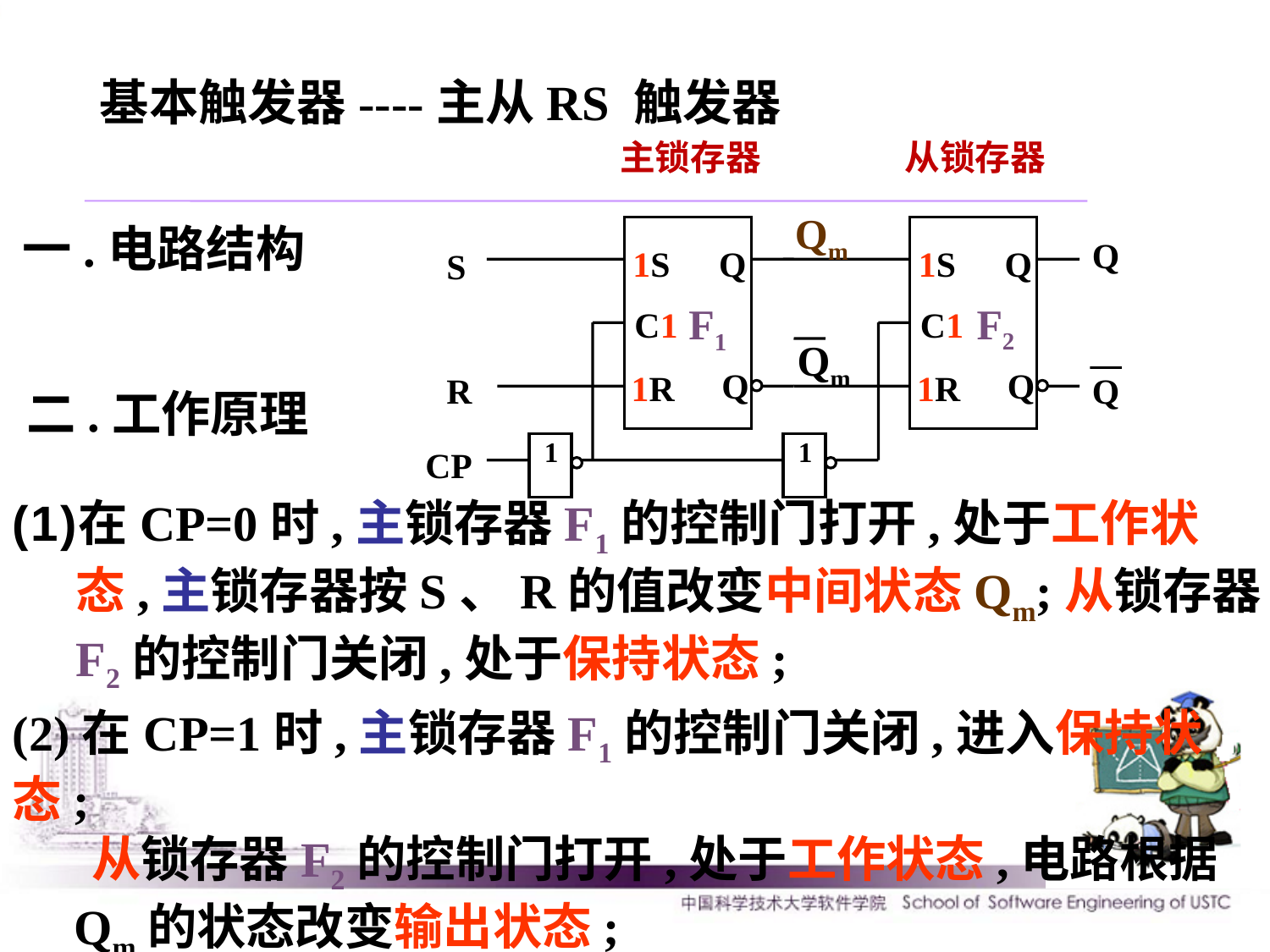

基本触发器----主从RS 触发器
主锁存器
从锁存器
Qm

Q
1S
Q
1S
Q
S

C1
C1

Q
Q
1R
1R
R
Q

1
1

CP

F2
F1
Qm

一.电路结构
二.工作原理
在CP=0时,主锁存器F1的控制门打开,处于工作状态,主锁存器按S、R的值改变中间状态Qm;从锁存器F2的控制门关闭,处于保持状态;
(2)在CP=1时,主锁存器F1的控制门关闭,进入保持状态;
      从锁存器F2的控制门打开,处于工作状态,电路根据
     Qm的状态改变输出状态;